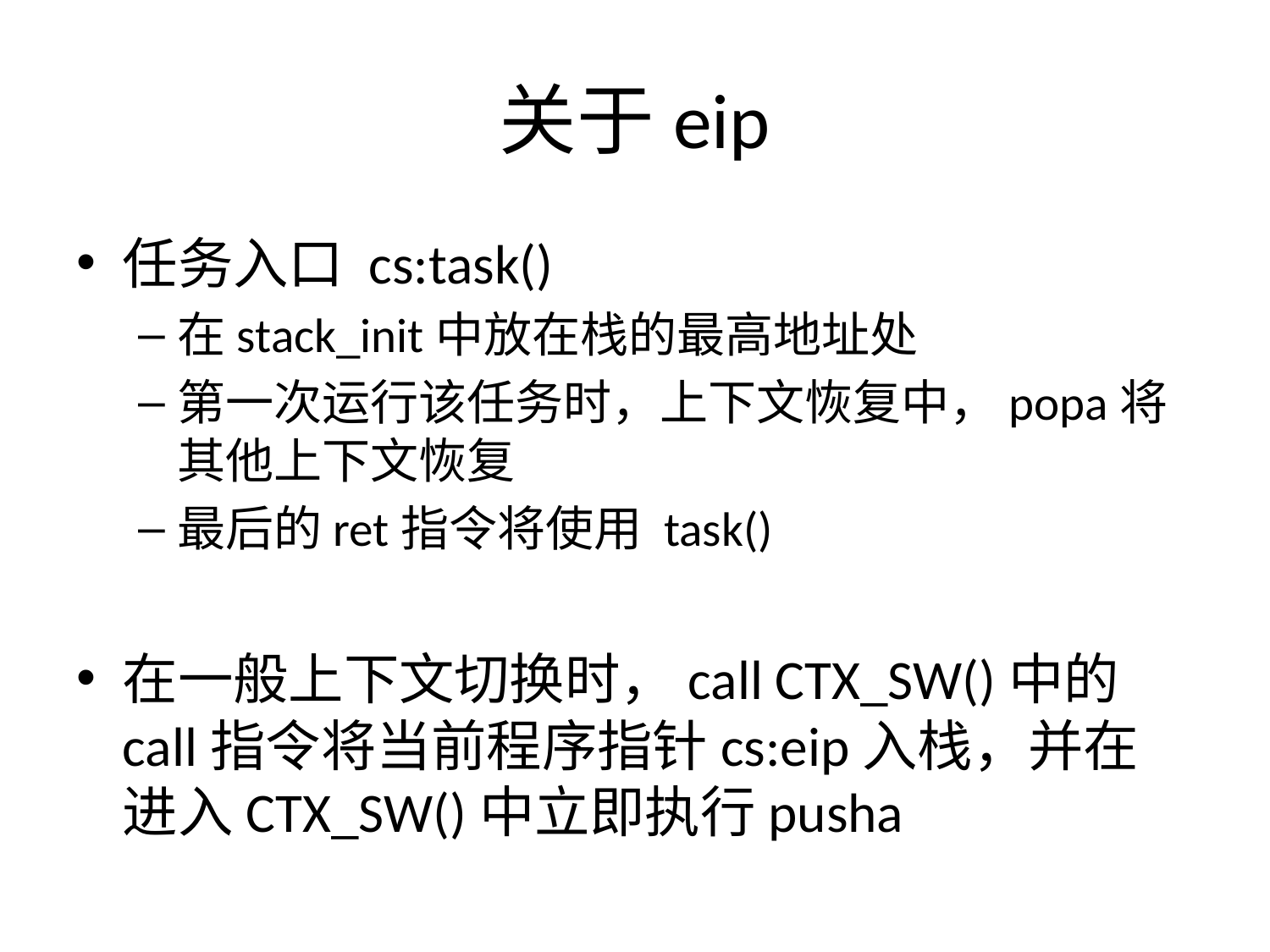

# 关于eip
任务入口 cs:task()
在stack_init中放在栈的最高地址处
第一次运行该任务时，上下文恢复中，popa将其他上下文恢复
最后的ret指令将使用 task()

在一般上下文切换时，call CTX_SW()中的call指令将当前程序指针cs:eip入栈，并在进入CTX_SW()中立即执行pusha